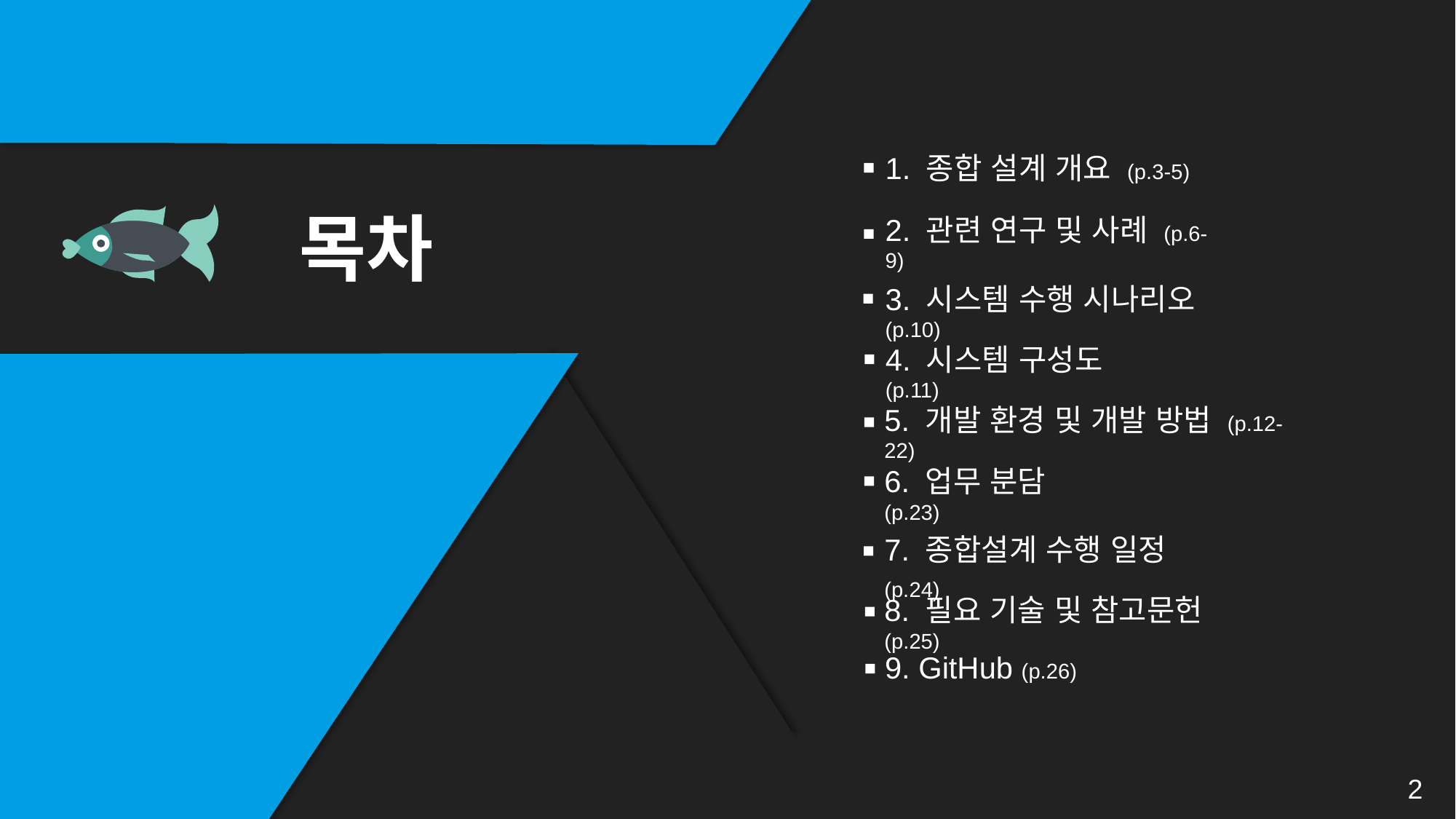

1. 종합 설계 개요 (p.3-5)

목차

2. 관련 연구 및 사례 (p.6-9)

3. 시스템 수행 시나리오 (p.10)

4. 시스템 구성도 (p.11)

5. 개발 환경 및 개발 방법 (p.12-22)

6. 업무 분담 (p.23)

7. 종합설계 수행 일정 (p.24)

8. 필요 기술 및 참고문헌 (p.25)

9. GitHub (p.26)

2